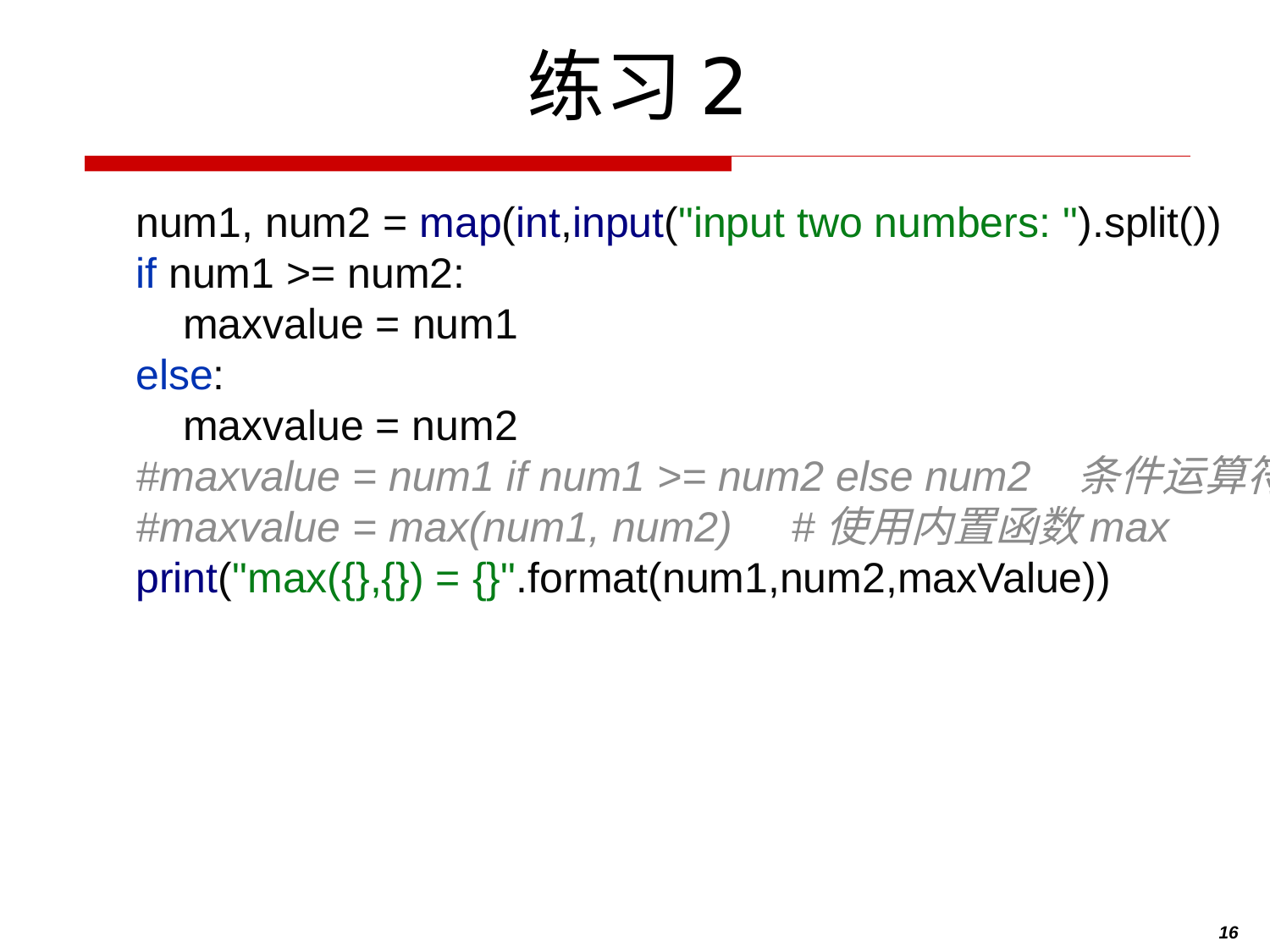

# 练习2
num1, num2 = map(int,input("input two numbers: ").split())
if num1 >= num2:
    maxvalue = num1
else:
    maxvalue = num2
#maxvalue = num1 if num1 >= num2 else num2   条件运算符
#maxvalue = max(num1, num2)     #使用内置函数max
print("max({},{}) = {}".format(num1,num2,maxValue))
16